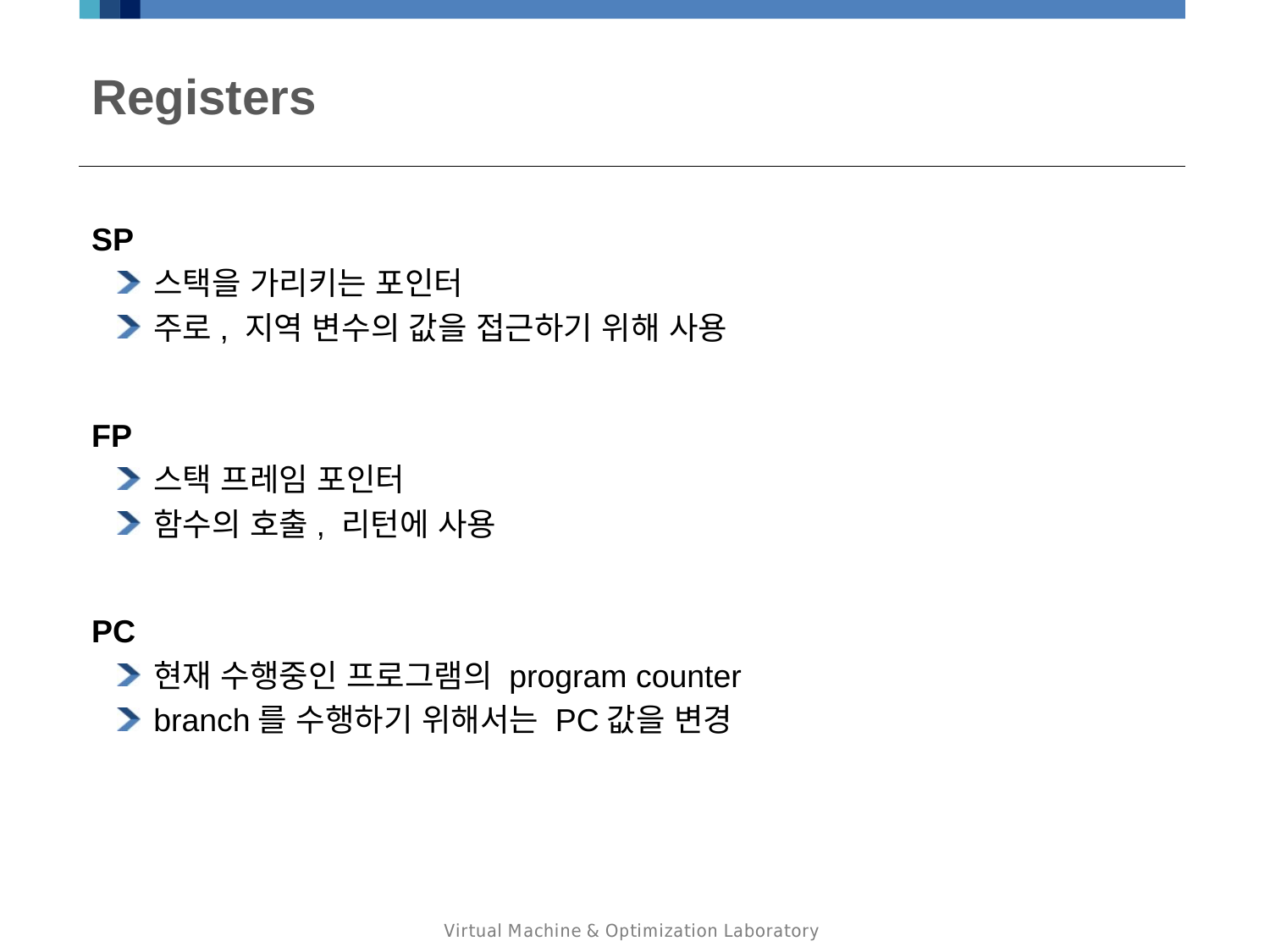

# Registers
SP
스택을 가리키는 포인터
주로, 지역 변수의 값을 접근하기 위해 사용

FP
스택 프레임 포인터
함수의 호출, 리턴에 사용

PC
현재 수행중인 프로그램의 program counter
branch를 수행하기 위해서는 PC값을 변경